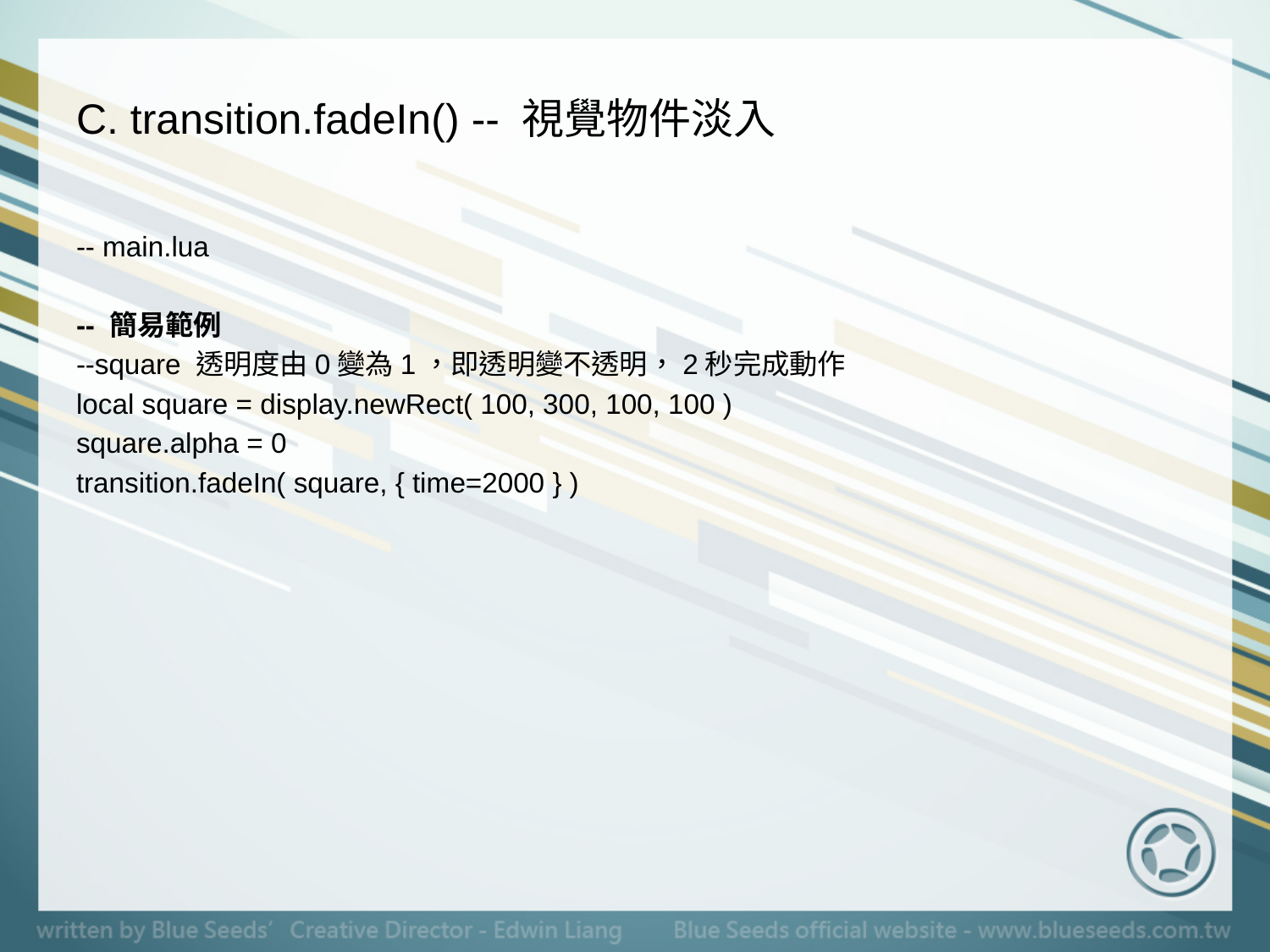

# C. transition.fadeIn() -- 視覺物件淡入
-- main.lua

-- 簡易範例
--square 透明度由0變為1，即透明變不透明，2秒完成動作
local square = display.newRect( 100, 300, 100, 100 )
square.alpha = 0
transition.fadeIn( square, { time=2000 } )